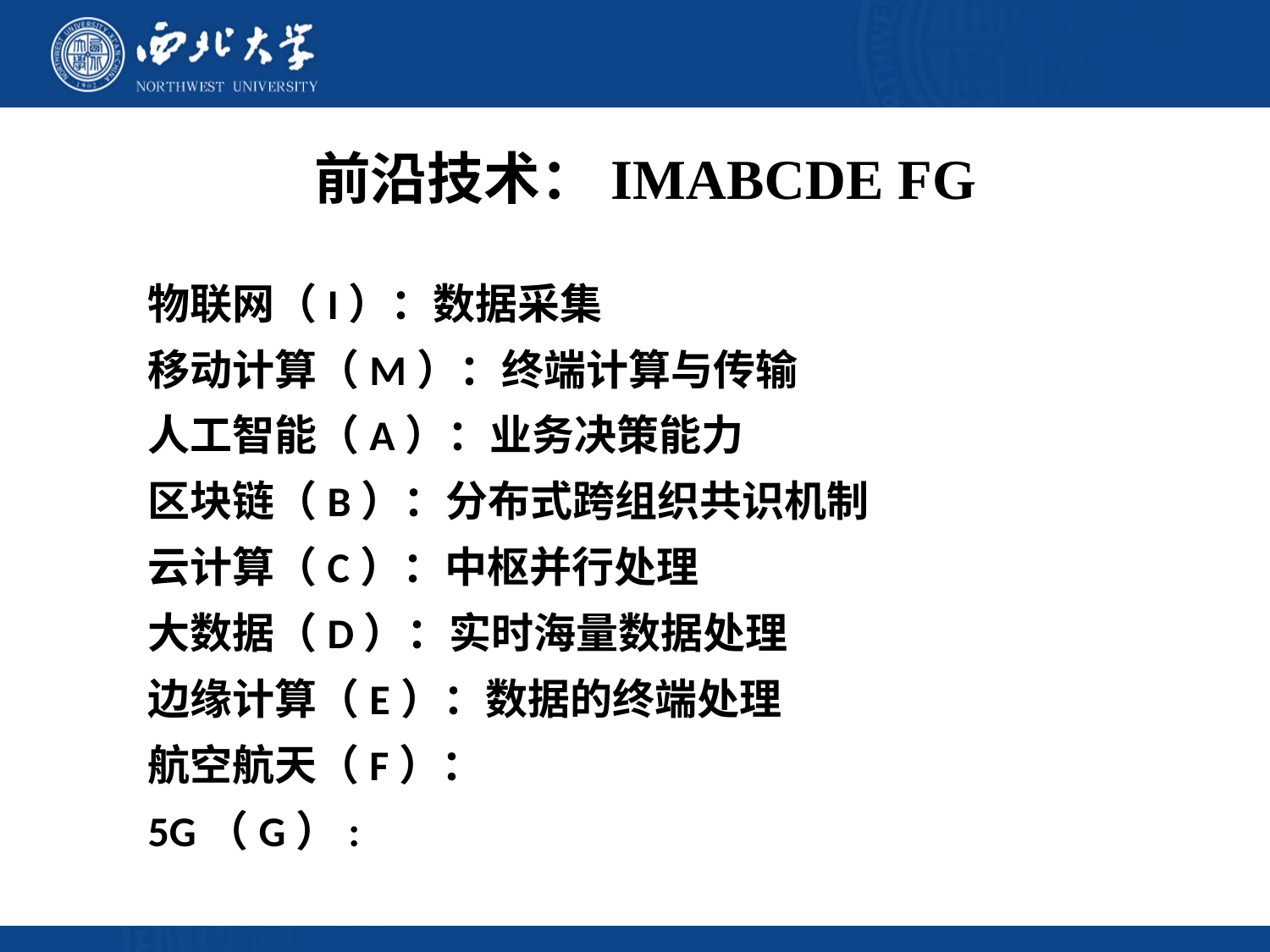

前沿技术：IMABCDE FG
物联网（I）：数据采集
移动计算（M）：终端计算与传输
人工智能（A）：业务决策能力
区块链（B）：分布式跨组织共识机制
云计算（C）：中枢并行处理
大数据（D）：实时海量数据处理
边缘计算（E）：数据的终端处理
航空航天（F）：
5G（G）: